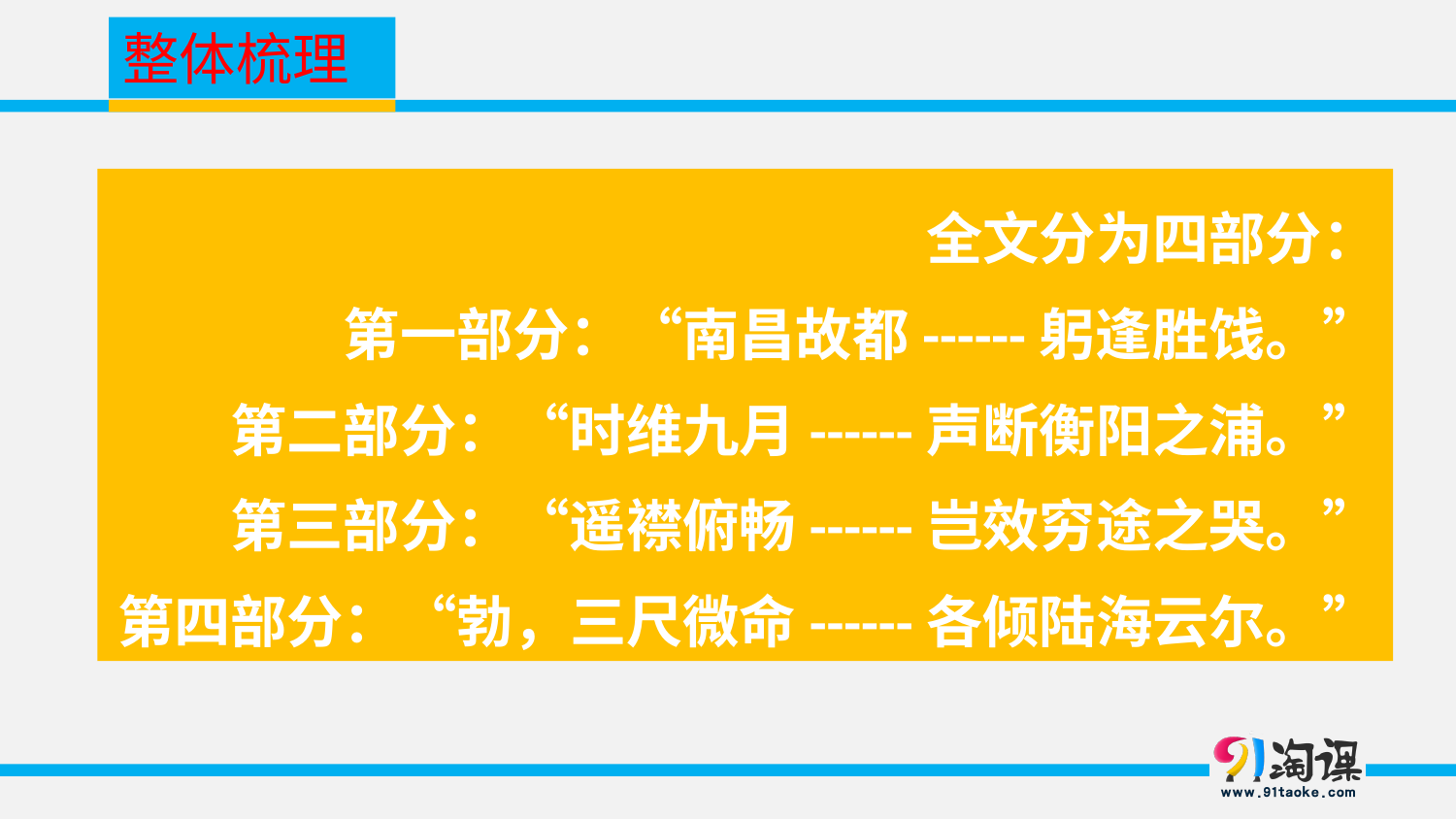

整体梳理
全文分为四部分：
第一部分：“南昌故都------躬逢胜饯。”
第二部分：“时维九月------声断衡阳之浦。”
第三部分：“遥襟俯畅------岂效穷途之哭。”
第四部分：“勃，三尺微命------各倾陆海云尔。”